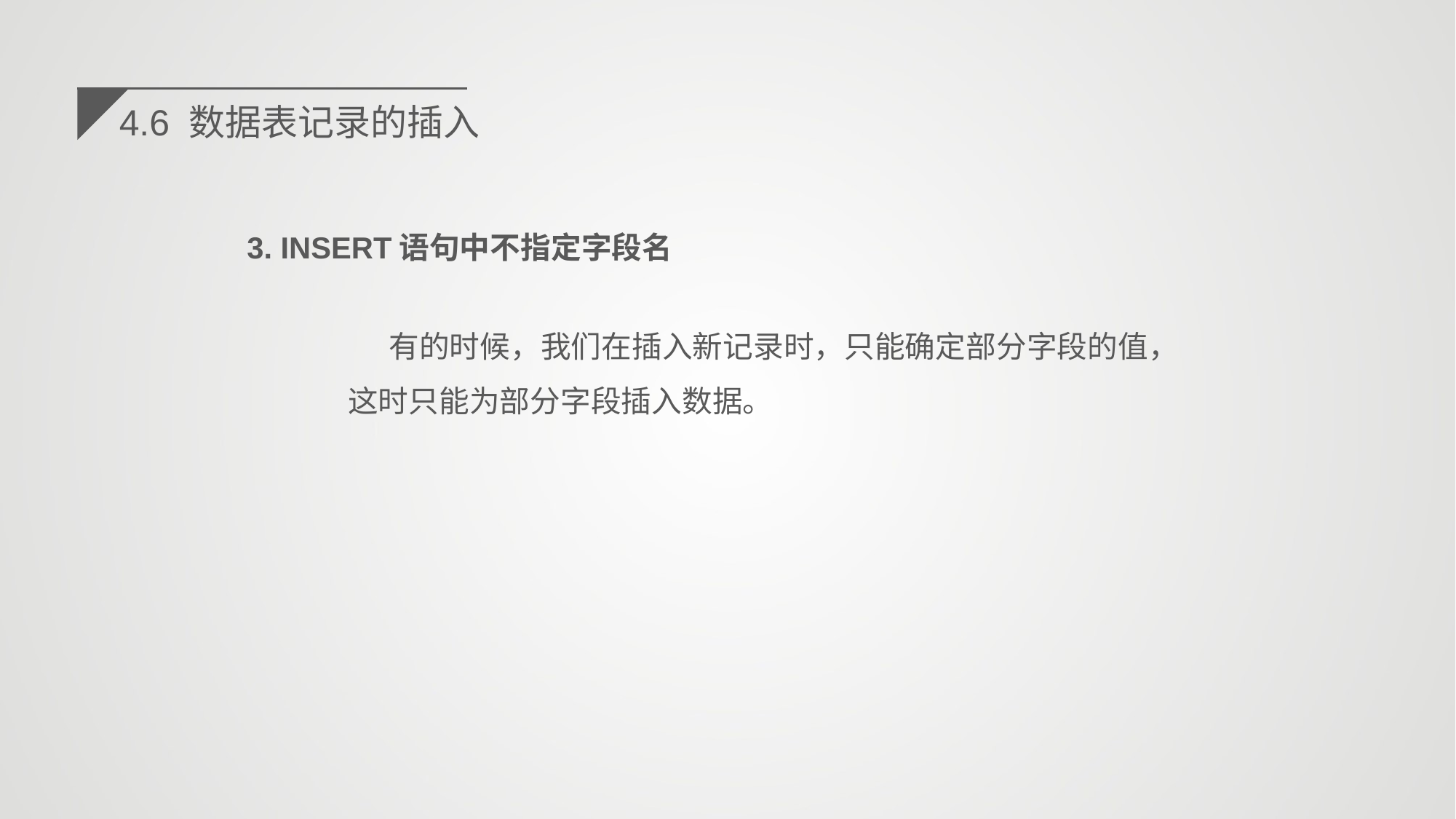

4.6 数据表记录的插入

3. INSERT语句中不指定字段名

     有的时候，我们在插入新记录时，只能确定部分字段的值，这时只能为部分字段插入数据。